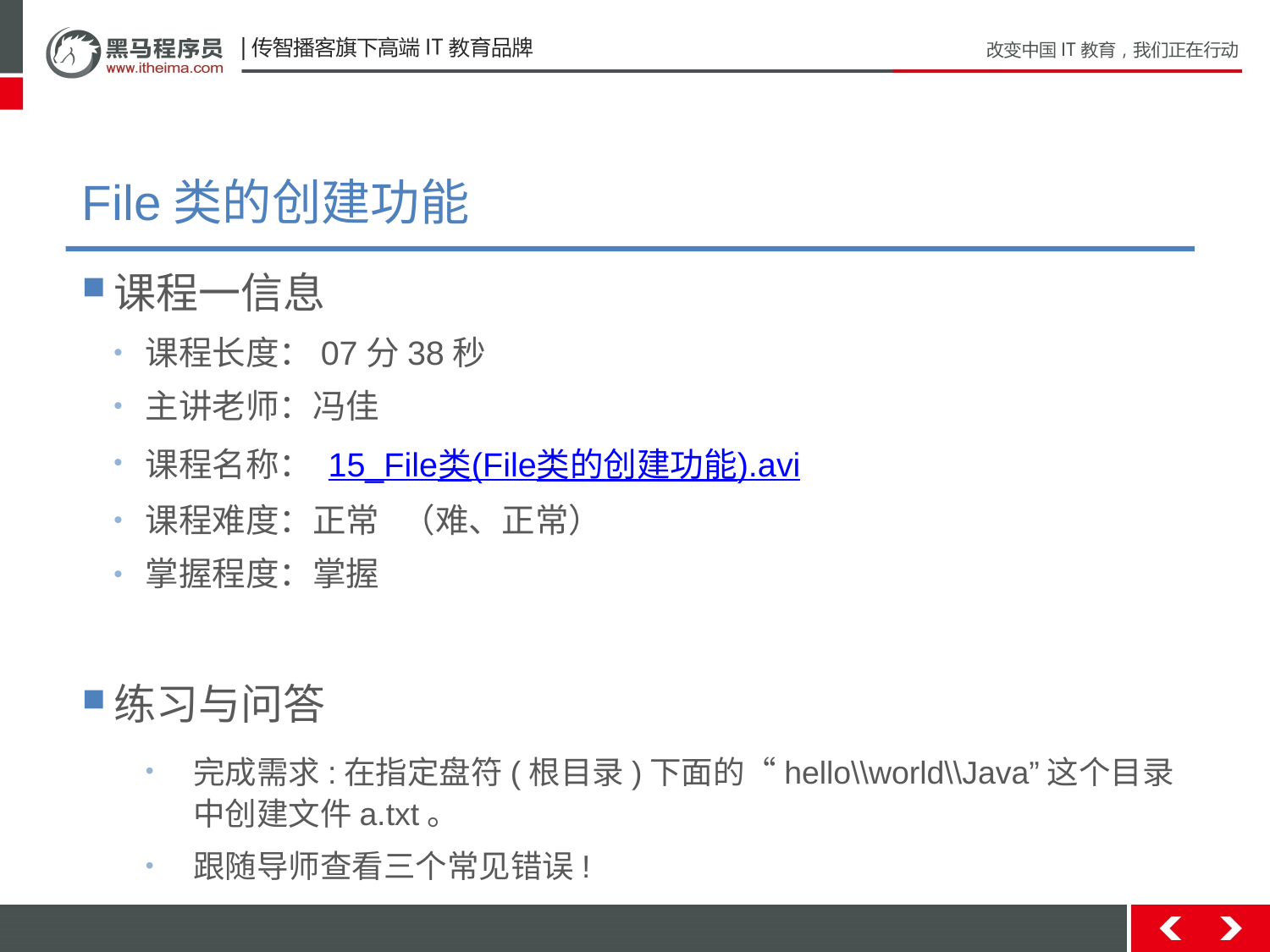

# File类的创建功能
课程一信息
课程长度：07分38秒
主讲老师：冯佳
课程名称： 15_File类(File类的创建功能).avi
课程难度：正常   （难、正常）
掌握程度：掌握

练习与问答
完成需求:在指定盘符(根目录)下面的“hello\\world\\Java”这个目录中创建文件a.txt。
跟随导师查看三个常见错误!